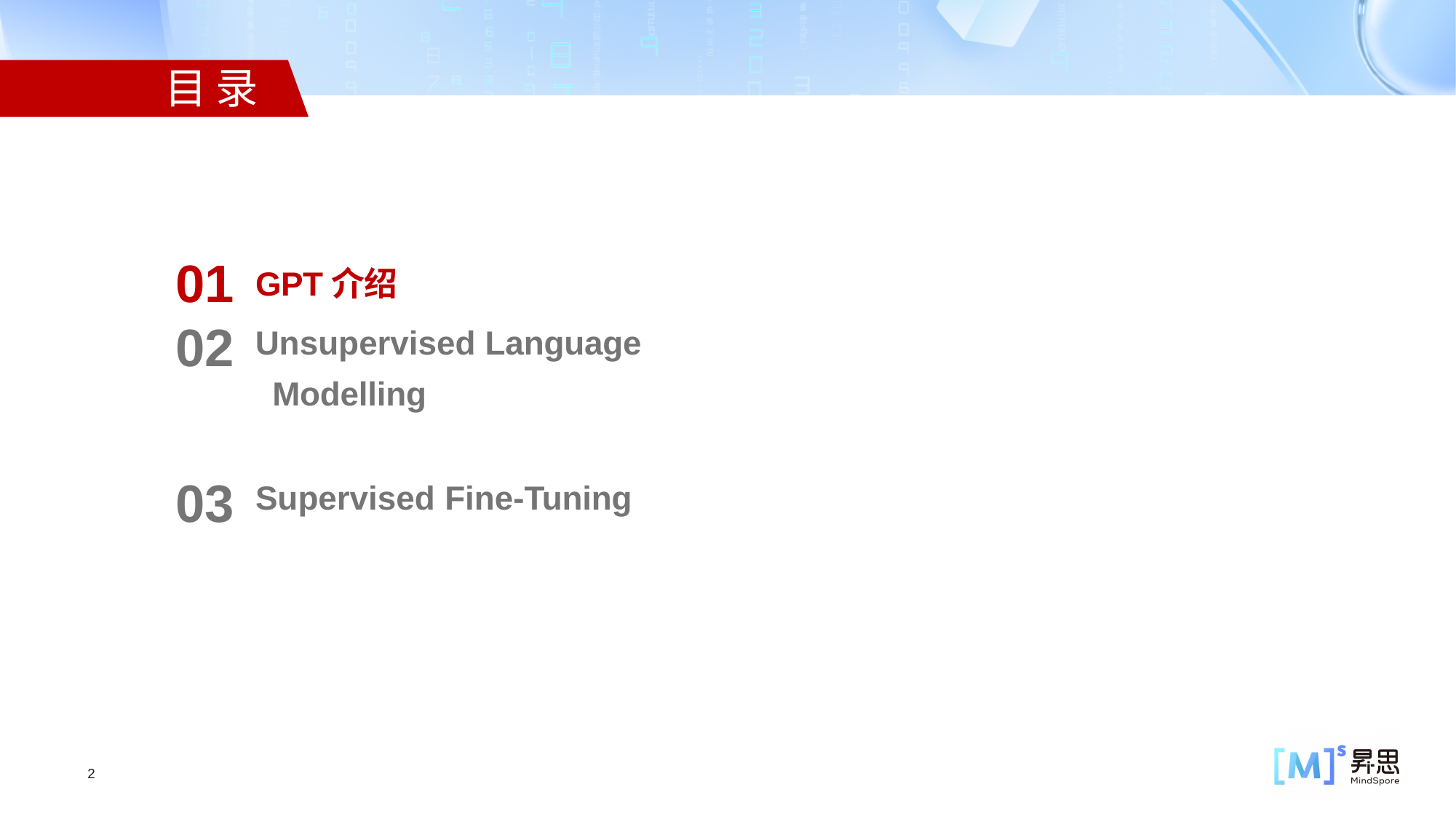

目 录
01 GPT介绍

02 Unsupervised Language
Modelling
03 Supervised Fine-Tuning